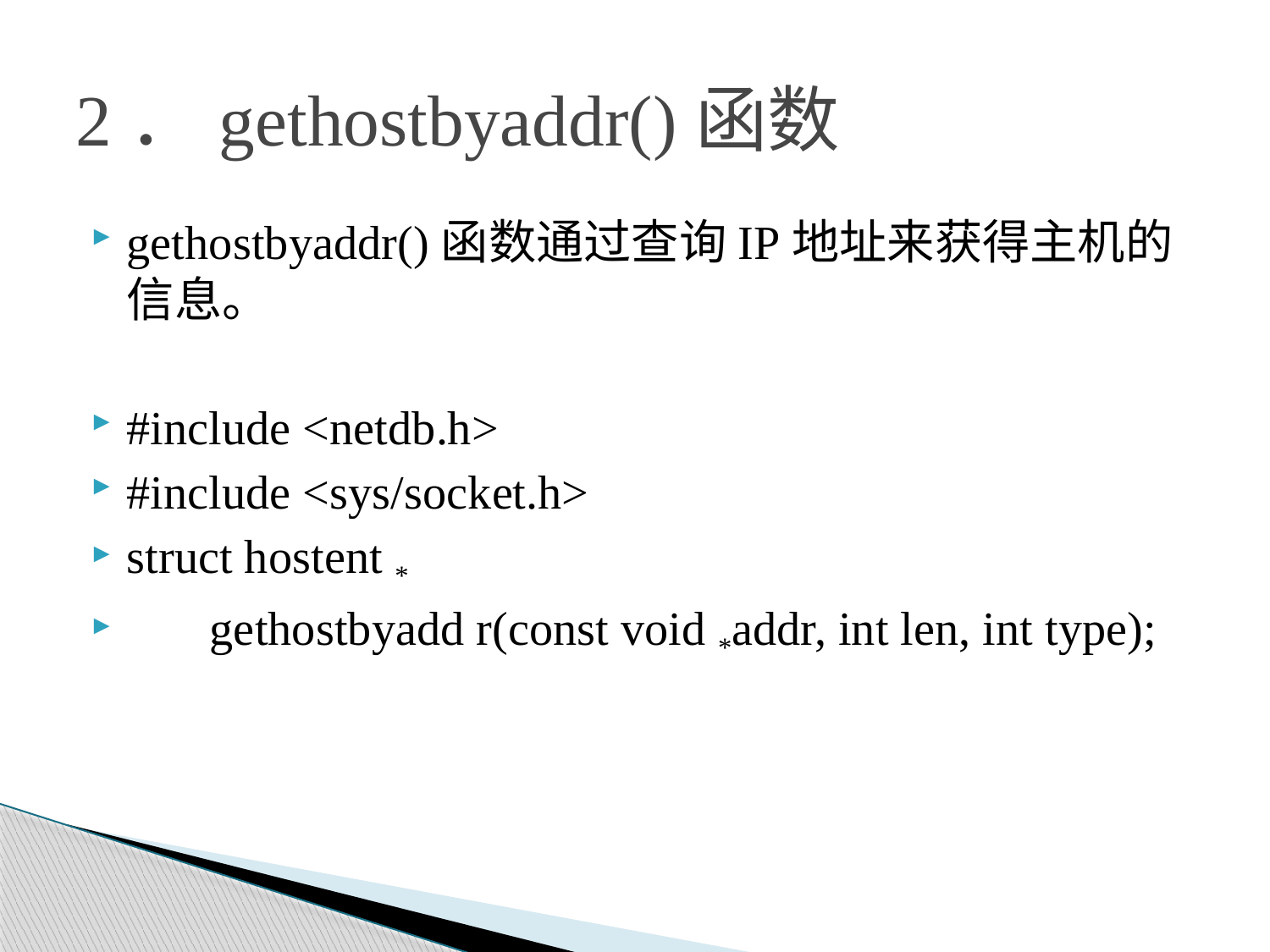

# 2．gethostbyaddr()函数
gethostbyaddr()函数通过查询IP地址来获得主机的信息。

#include <netdb.h>
#include <sys/socket.h>
struct hostent *
       gethostbyadd r(const void *addr, int len, int type);